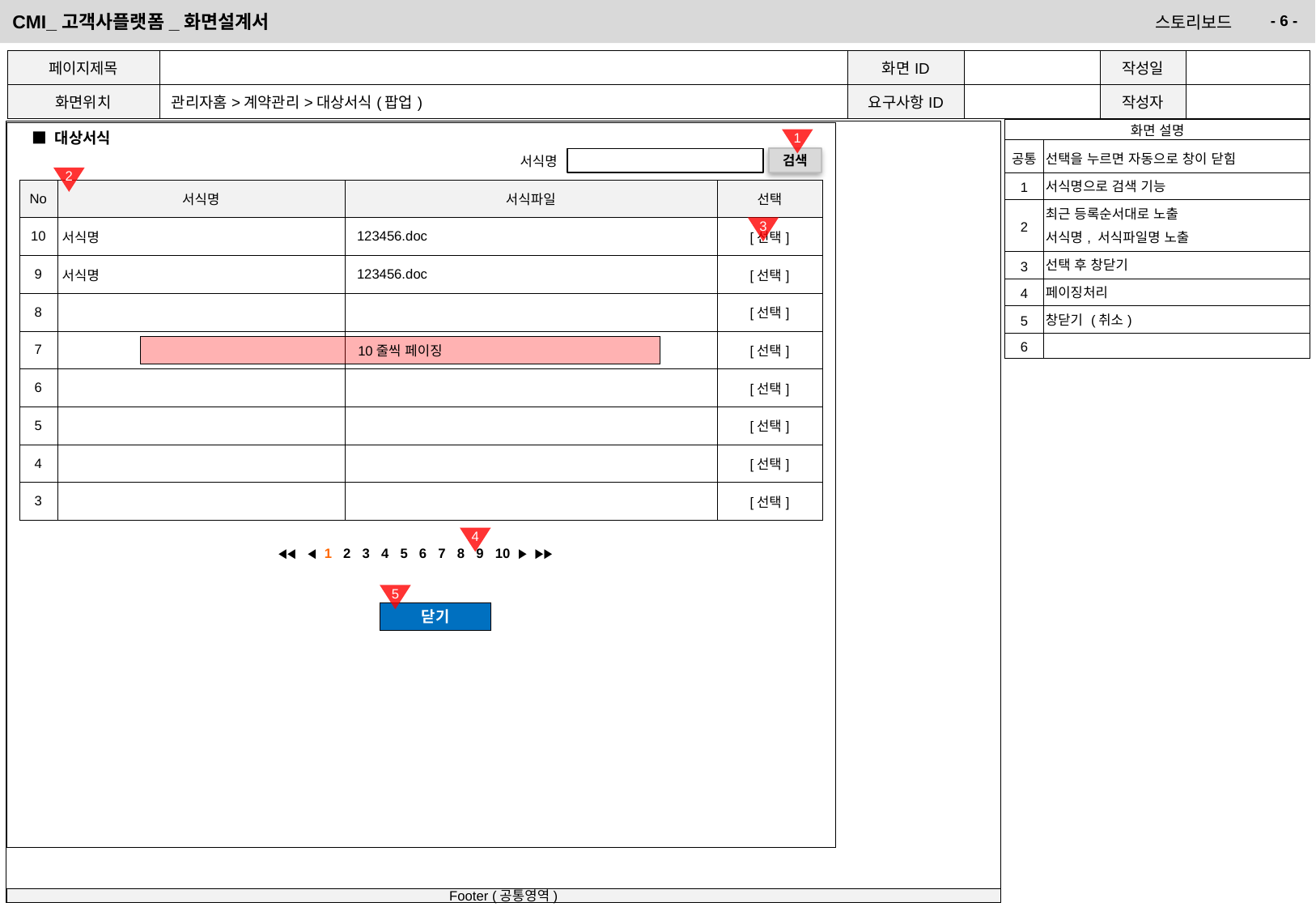

| 페이지제목 |  | 화면ID |  | 작성일 |  |
| --- | --- | --- | --- | --- | --- |
| 화면위치 | 관리자홈>계약관리>대상서식(팝업) | 요구사항ID |  | 작성자 |  |
| 화면 설명 |  |
| --- | --- |
| 공통 | 선택을 누르면 자동으로 창이 닫힘 |
| 1 | 서식명으로 검색 기능 |
| 2 | 최근 등록순서대로 노출 서식명, 서식파일명 노출 |
| 3 | 선택 후 창닫기 |
| 4 | 페이징처리 |
| 5 | 창닫기 (취소) |
| 6 |  |

■ 대상서식
1
서식명
검색

2
| No | 서식명 | 서식파일 | 선택 |
| --- | --- | --- | --- |
| 10 | 서식명 | 123456.doc | [선택] |
| 9 | 서식명 | 123456.doc | [선택] |
| 8 |  |  | [선택] |
| 7 |  |  | [선택] |
| 6 |  |  | [선택] |
| 5 |  |  | [선택] |
| 4 |  |  | [선택] |
| 3 |  |  | [선택] |
3
10줄씩 페이징
4
◀◀   ◀  1   2   3   4   5   6   7   8   9   10  ▶  ▶▶
5
닫기